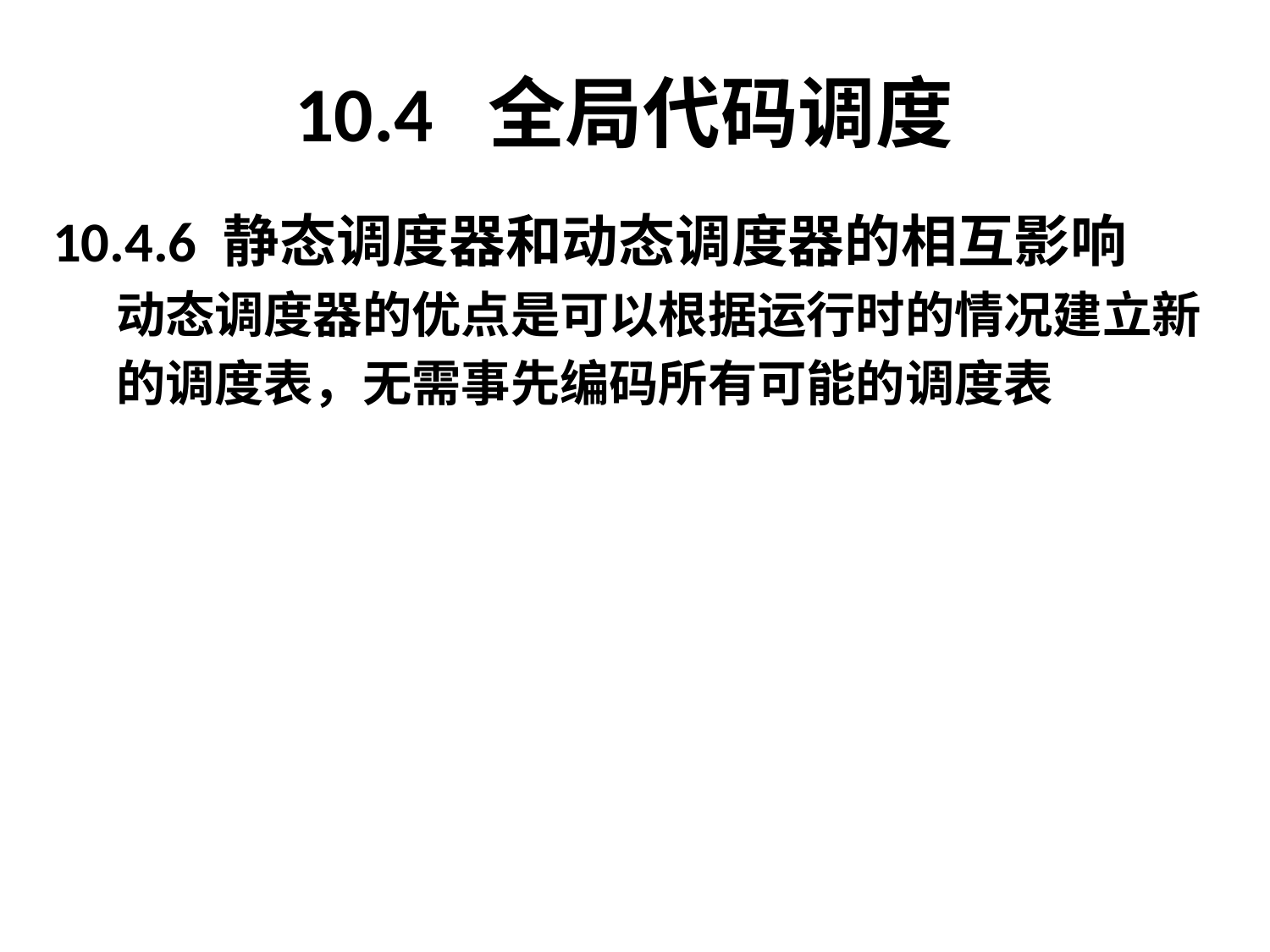

# 10.4  全局代码调度
10.4.6 静态调度器和动态调度器的相互影响
动态调度器的优点是可以根据运行时的情况建立新
的调度表，无需事先编码所有可能的调度表